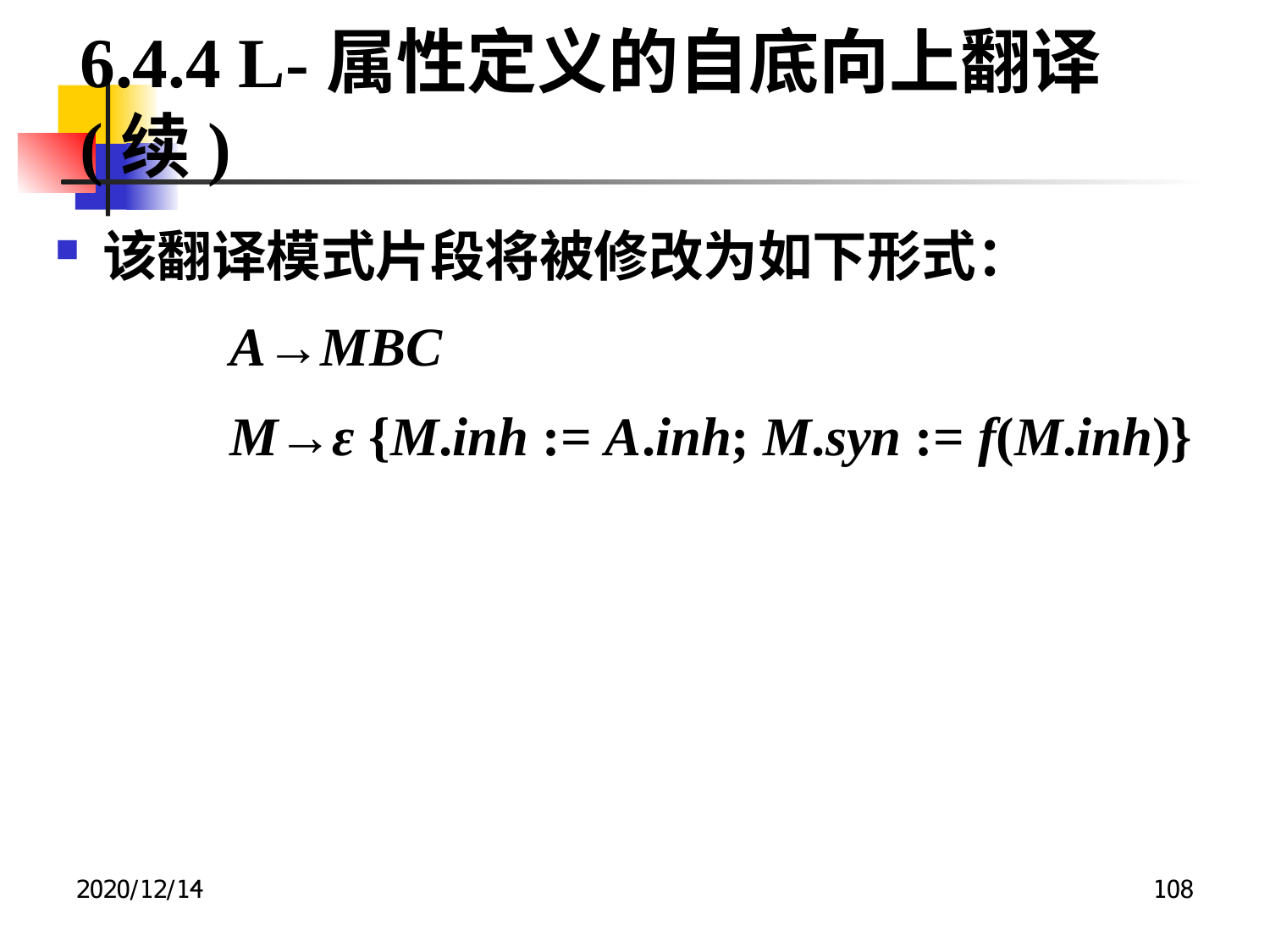

6.4.4 L-属性定义的自底向上翻译(续)
该翻译模式片段将被修改为如下形式：
		A→MBC
		M→ε {M.inh := A.inh; M.syn := f(M.inh)}
2020/12/14
108